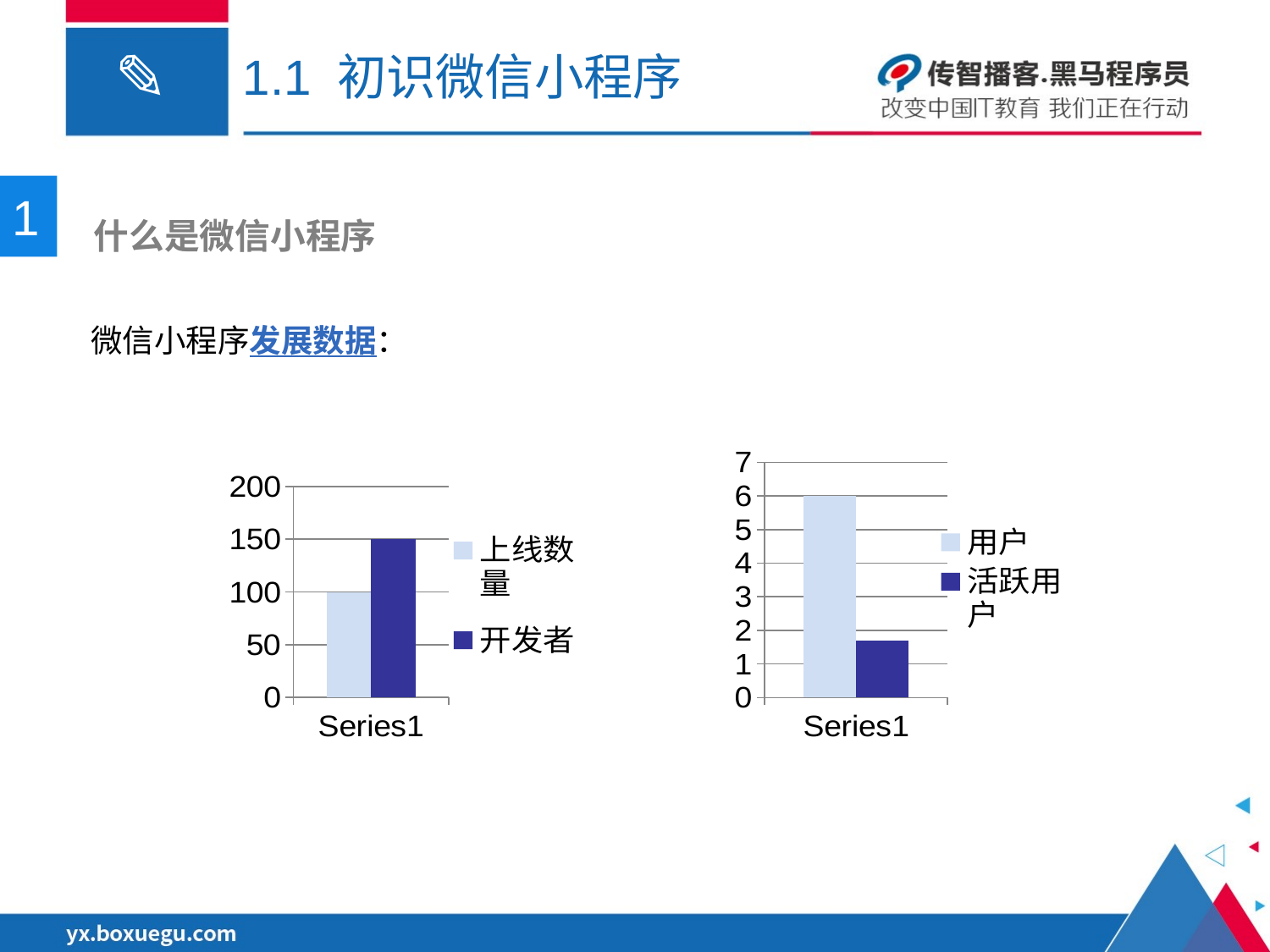

# 1.1 初识微信小程序

1
  什么是微信小程序
微信小程序发展数据：

### Chart

| Category | 用户 | 活跃用户 |
|---|---|---|
|  | 6.0 | 1.7 |

### Chart

| Category | 上线数量 | 开发者 |
|---|---|---|
|  | 100.0 | 150.0 |